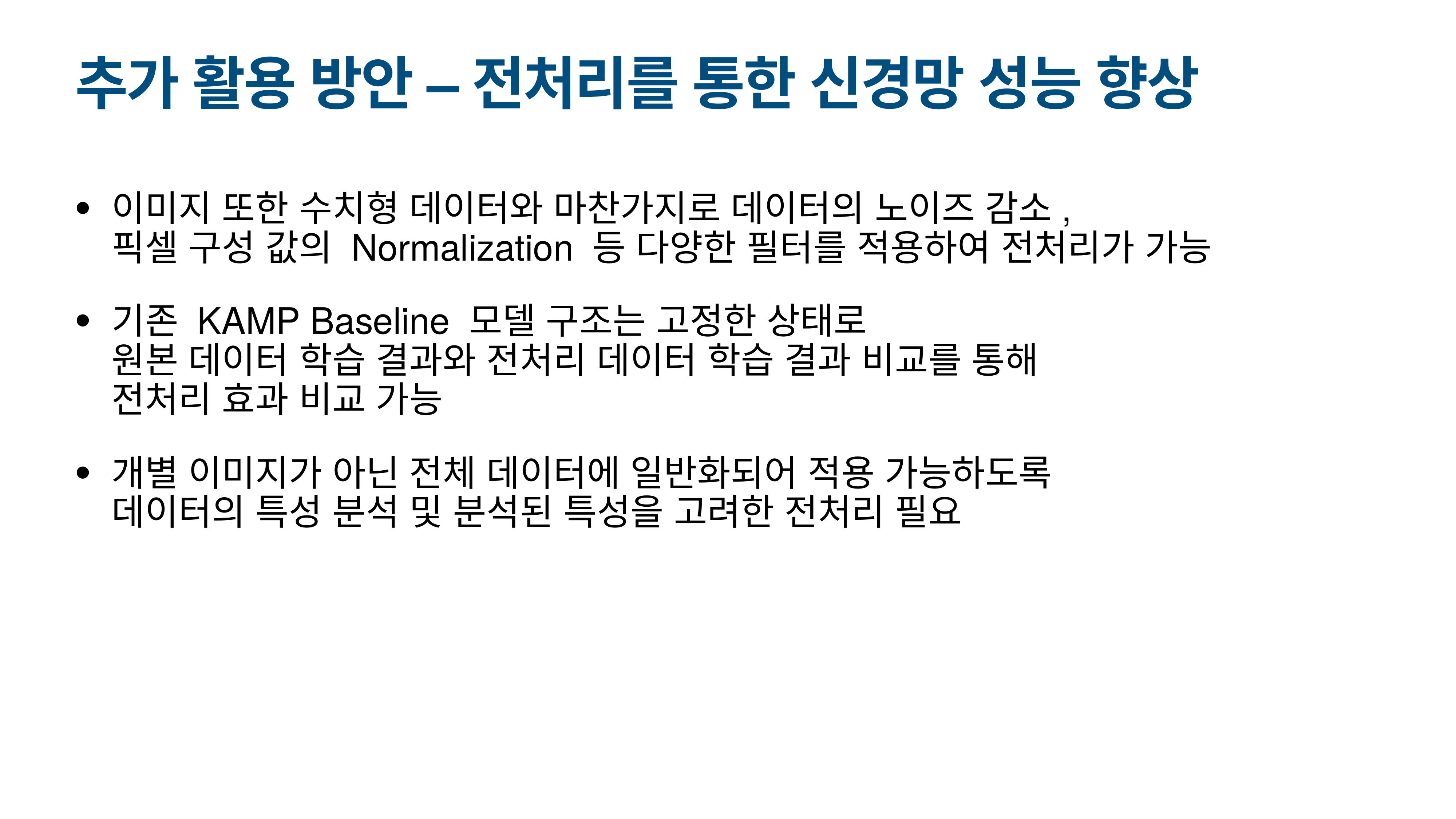

# 추가 활용 방안 – 전처리를 통한 신경망 성능 향상
이미지 또한 수치형 데이터와 마찬가지로 데이터의 노이즈 감소,
픽셀 구성 값의 Normalization 등 다양한 필터를 적용하여 전처리가 가능
기존 KAMP Baseline 모델 구조는 고정한 상태로
원본 데이터 학습 결과와 전처리 데이터 학습 결과 비교를 통해
전처리 효과 비교 가능
개별 이미지가 아닌 전체 데이터에 일반화되어 적용 가능하도록
데이터의 특성 분석 및 분석된 특성을 고려한 전처리 필요